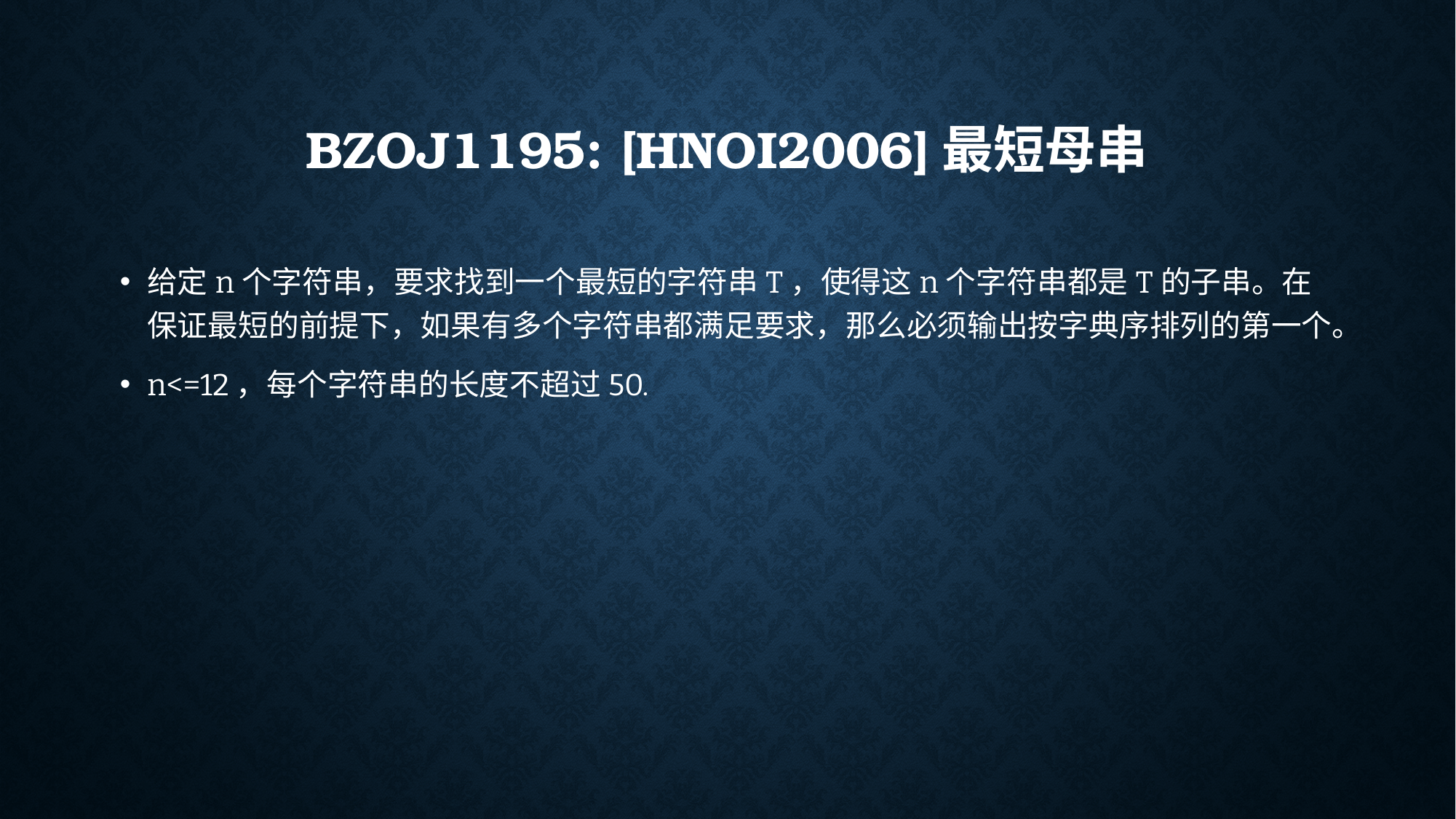

# BZOJ1195: [HNOI2006]最短母串
给定n个字符串，要求找到一个最短的字符串T，使得这n个字符串都是T的子串。在保证最短的前提下，如果有多个字符串都满足要求，那么必须输出按字典序排列的第一个。
n<=12，每个字符串的长度不超过50.